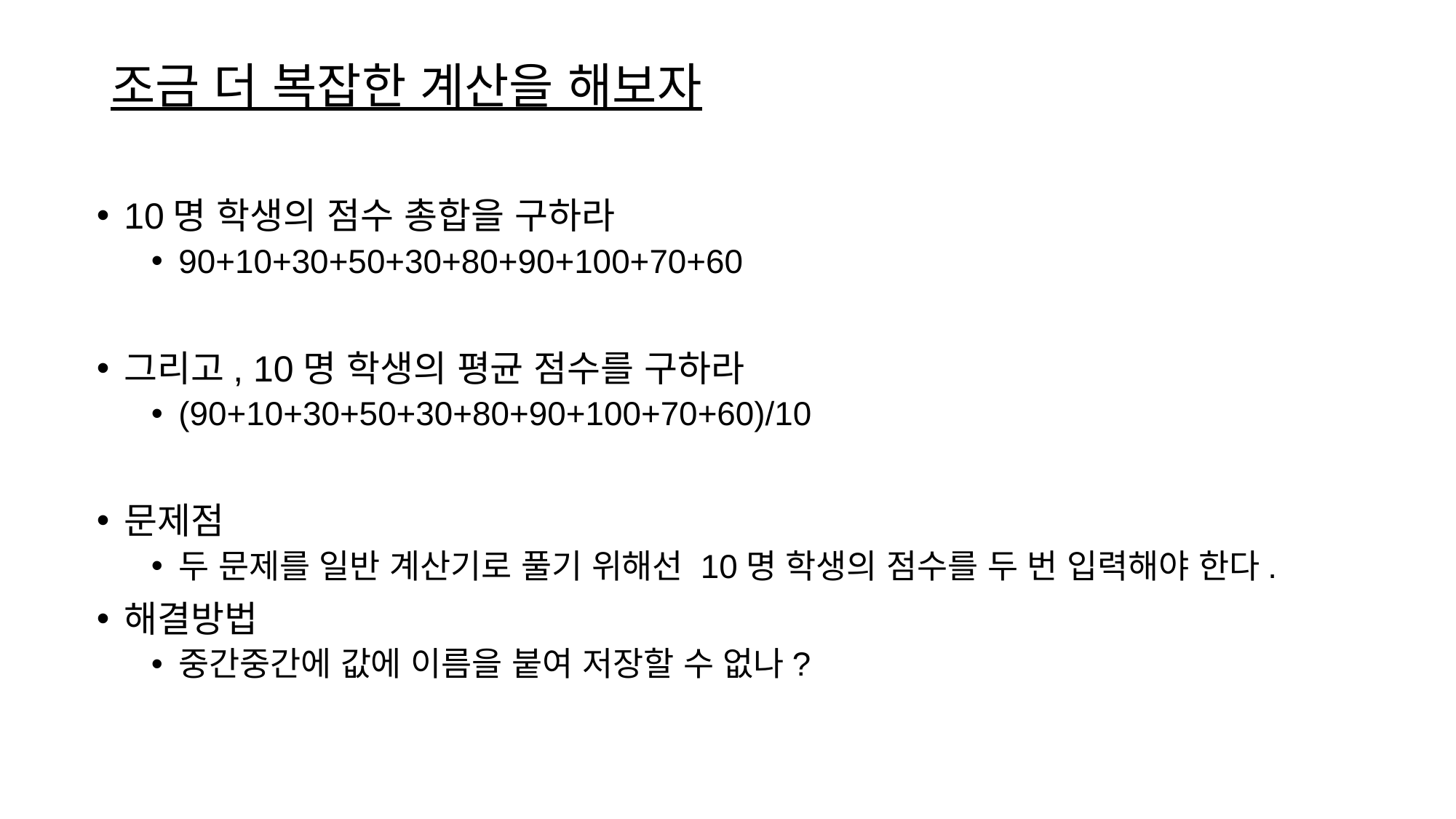

# 조금 더 복잡한 계산을 해보자
10명 학생의 점수 총합을 구하라
90+10+30+50+30+80+90+100+70+60

그리고, 10명 학생의 평균 점수를 구하라
(90+10+30+50+30+80+90+100+70+60)/10

문제점
두 문제를 일반 계산기로 풀기 위해선 10명 학생의 점수를 두 번 입력해야 한다.
해결방법
중간중간에 값에 이름을 붙여 저장할 수 없나?